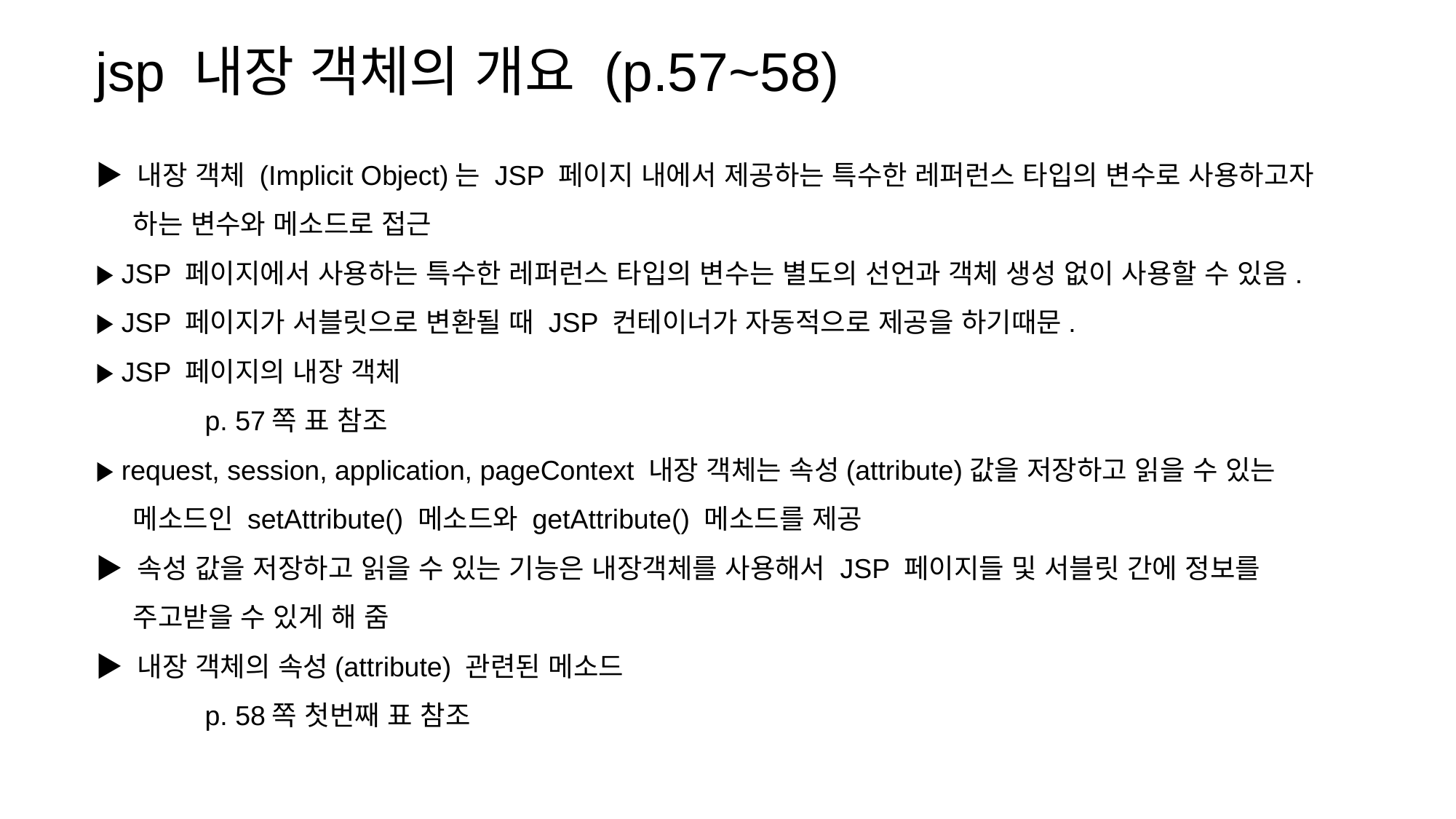

jsp 내장 객체의 개요 (p.57~58)
▶ 내장 객체 (Implicit Object)는 JSP 페이지 내에서 제공하는 특수한 레퍼런스 타입의 변수로 사용하고자
    하는 변수와 메소드로 접근
▶ JSP 페이지에서 사용하는 특수한 레퍼런스 타입의 변수는 별도의 선언과 객체 생성 없이 사용할 수 있음.
▶ JSP 페이지가 서블릿으로 변환될 때 JSP 컨테이너가 자동적으로 제공을 하기때문.
▶ JSP 페이지의 내장 객체
	p. 57쪽 표 참조
▶ request, session, application, pageContext 내장 객체는 속성(attribute)값을 저장하고 읽을 수 있는
    메소드인 setAttribute() 메소드와 getAttribute() 메소드를 제공
▶ 속성 값을 저장하고 읽을 수 있는 기능은 내장객체를 사용해서 JSP 페이지들 및 서블릿 간에 정보를
    주고받을 수 있게 해 줌
▶ 내장 객체의 속성(attribute) 관련된 메소드
	p. 58쪽 첫번째 표 참조